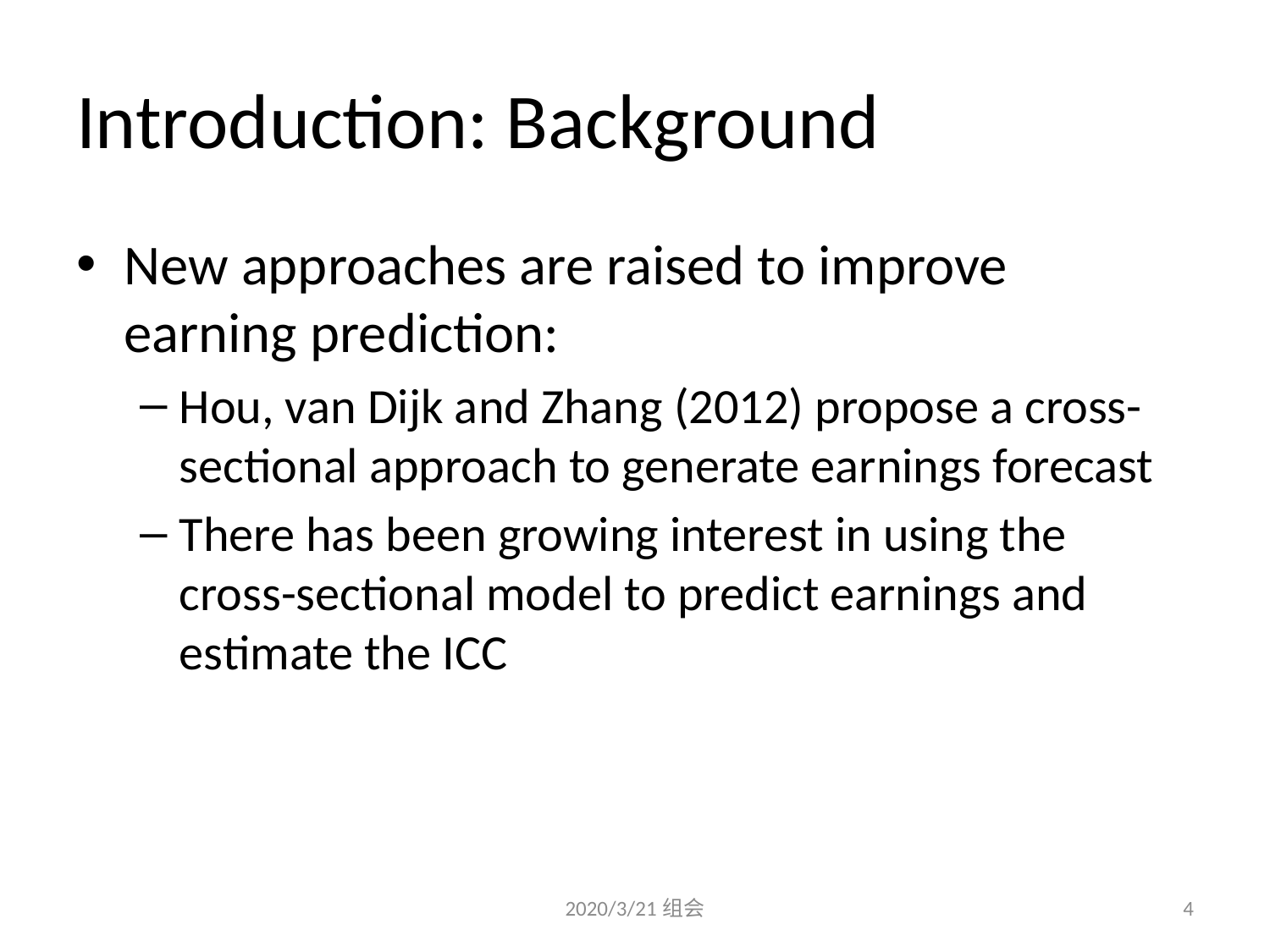

# Introduction: Background
New approaches are raised to improve earning prediction:
Hou, van Dijk and Zhang (2012) propose a cross-sectional approach to generate earnings forecast
There has been growing interest in using the cross-sectional model to predict earnings and estimate the ICC
2020/3/21组会
4